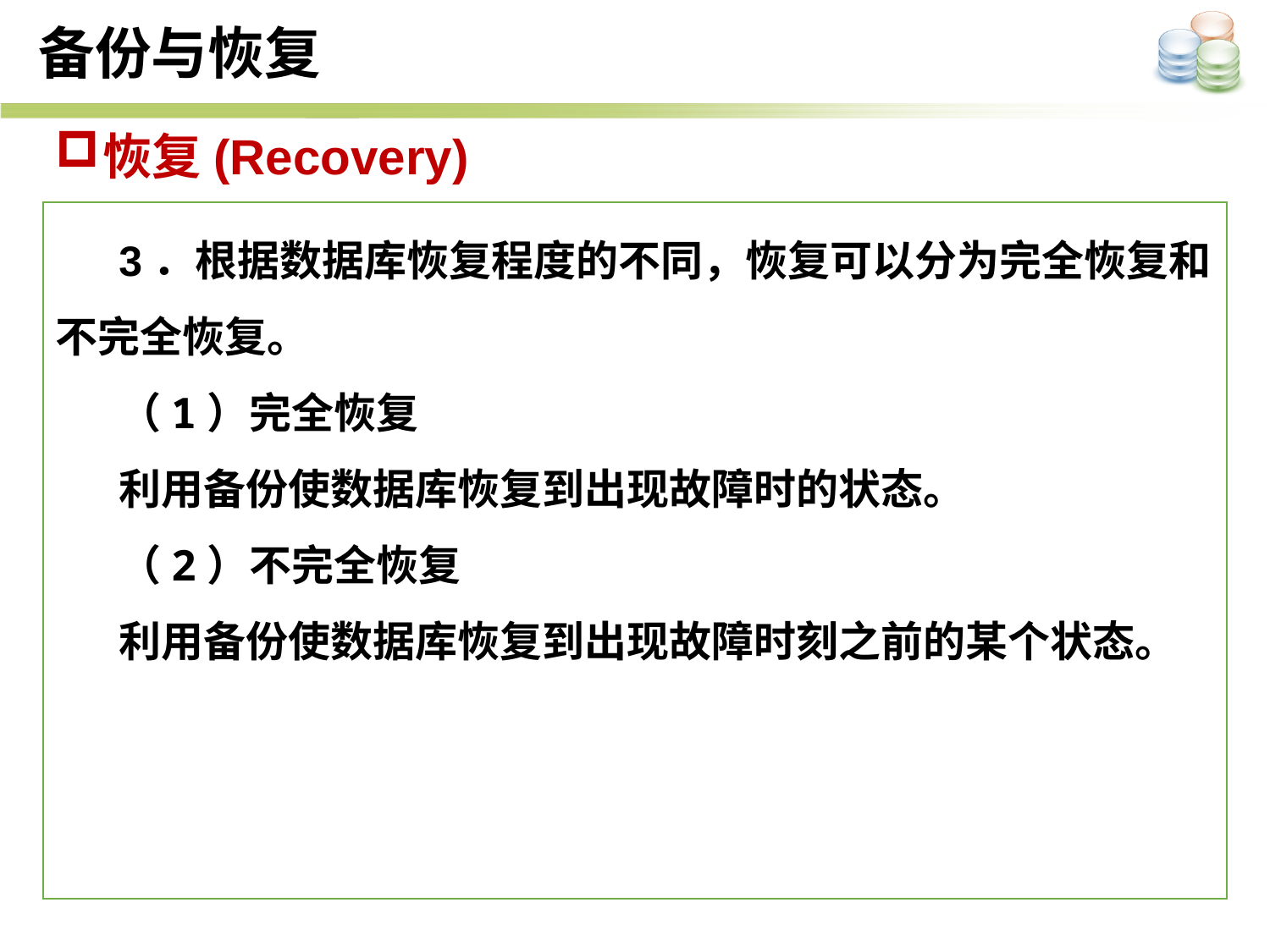

备份与恢复
恢复(Recovery)
3．根据数据库恢复程度的不同，恢复可以分为完全恢复和不完全恢复。
（1）完全恢复
利用备份使数据库恢复到出现故障时的状态。
（2）不完全恢复
利用备份使数据库恢复到出现故障时刻之前的某个状态。

45